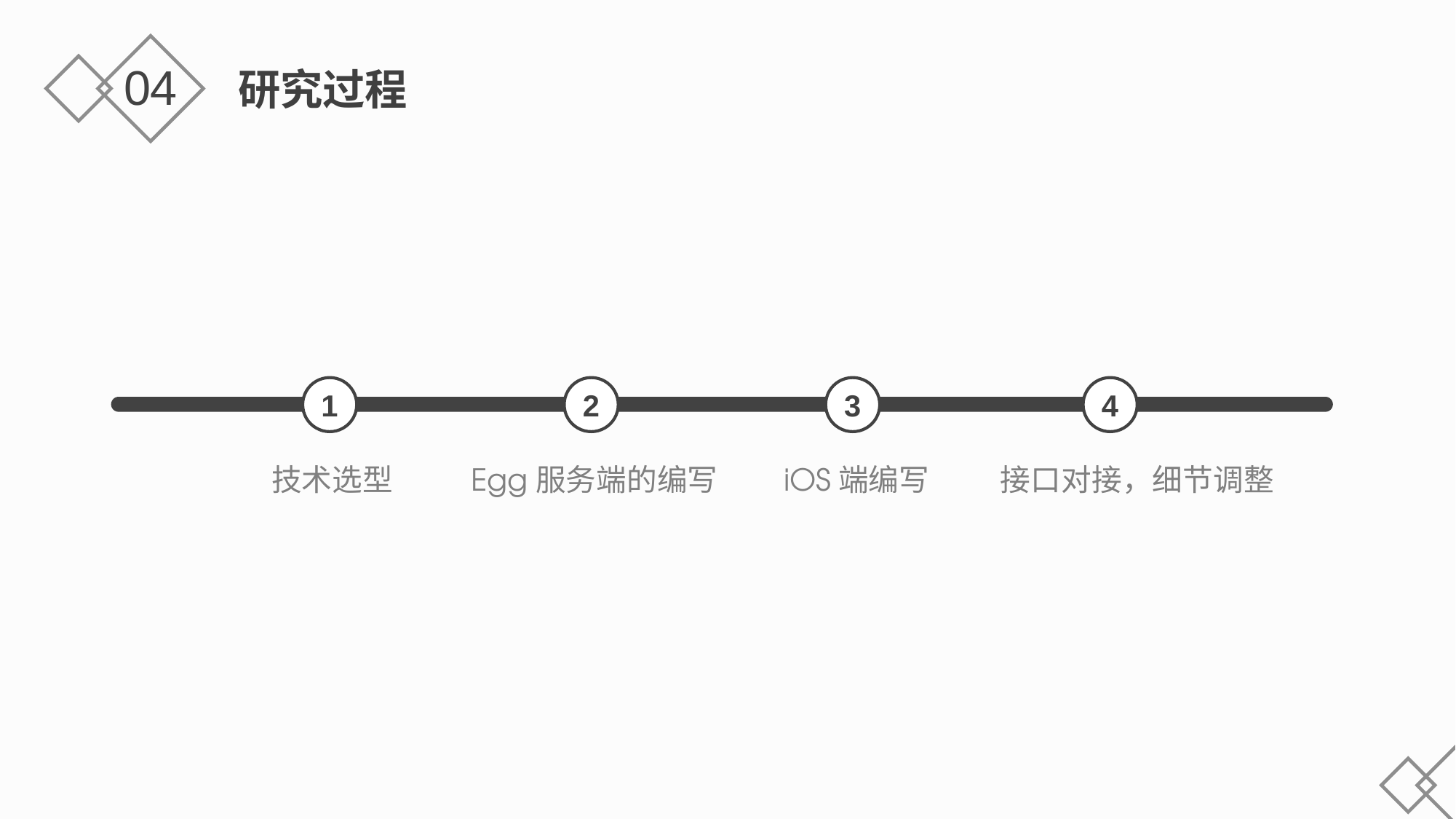

04
研究过程

1
2
3
4

技术选型
Egg服务端的编写
iOS端编写
接口对接，细节调整